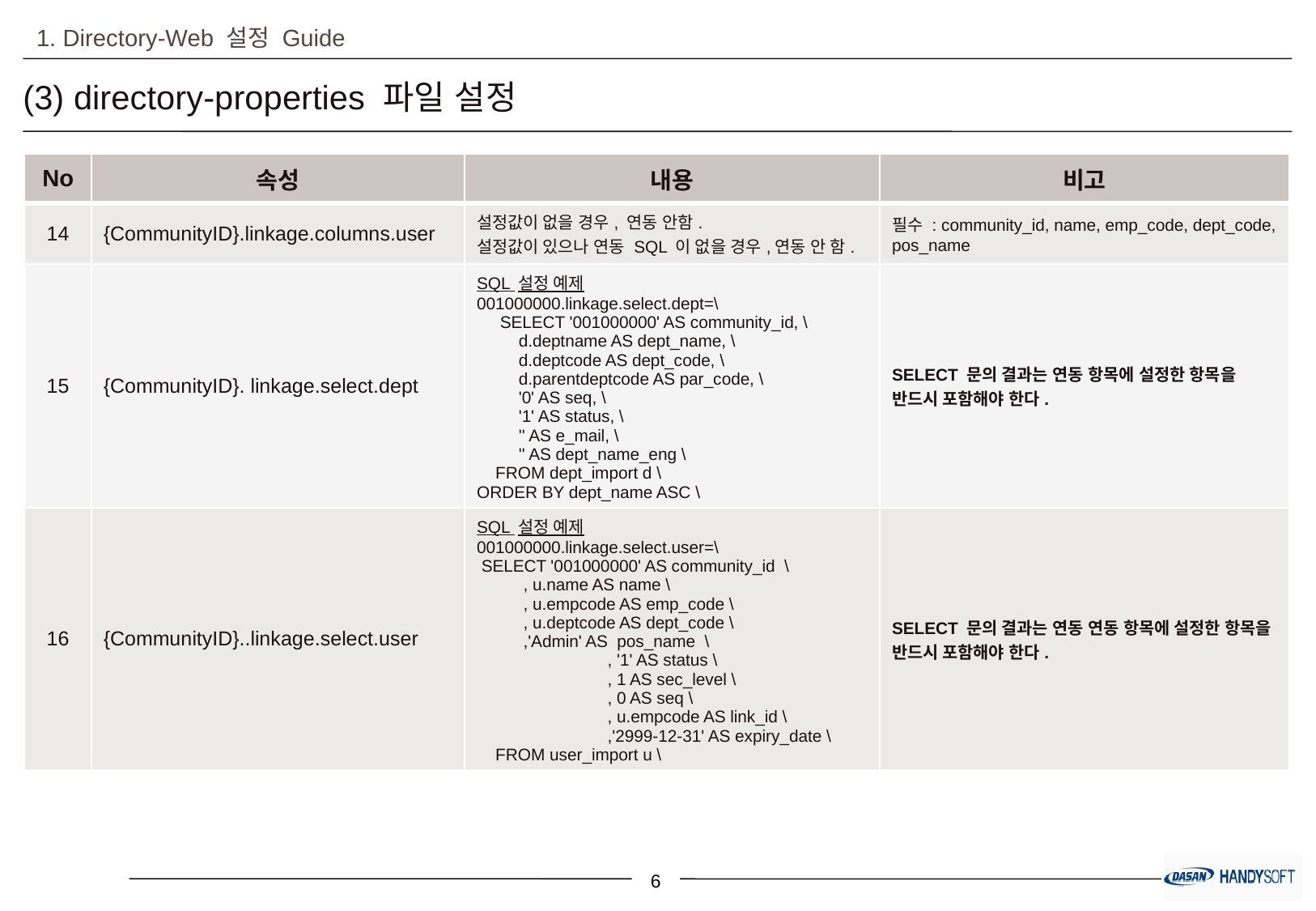

1. Directory-Web 설정 Guide
# (3) directory-properties 파일 설정
| No | 속성 | 내용 | 비고 |
| --- | --- | --- | --- |
| 14 | {CommunityID}.linkage.columns.user | 설정값이 없을 경우, 연동 안함. 설정값이 있으나 연동 SQL 이 없을 경우,연동 안 함. | 필수 : community\_id, name, emp\_code, dept\_code, pos\_name |
| 15 | {CommunityID}. linkage.select.dept | SQL 설정 예제 001000000.linkage.select.dept=\ SELECT '001000000' AS community\_id, \ d.deptname AS dept\_name, \ d.deptcode AS dept\_code, \ d.parentdeptcode AS par\_code, \ '0' AS seq, \ '1' AS status, \ '' AS e\_mail, \ '' AS dept\_name\_eng \ FROM dept\_import d \ ORDER BY dept\_name ASC \ | SELECT 문의 결과는 연동 항목에 설정한 항목을 반드시 포함해야 한다. |
| 16 | {CommunityID}..linkage.select.user | SQL 설정 예제 001000000.linkage.select.user=\ SELECT '001000000' AS community\_id \ , u.name AS name \ , u.empcode AS emp\_code \ , u.deptcode AS dept\_code \ ,'Admin' AS pos\_name \ , '1' AS status \ , 1 AS sec\_level \ , 0 AS seq \ , u.empcode AS link\_id \ ,'2999-12-31' AS expiry\_date \ FROM user\_import u \ | SELECT 문의 결과는 연동 연동 항목에 설정한 항목을 반드시 포함해야 한다. |
6